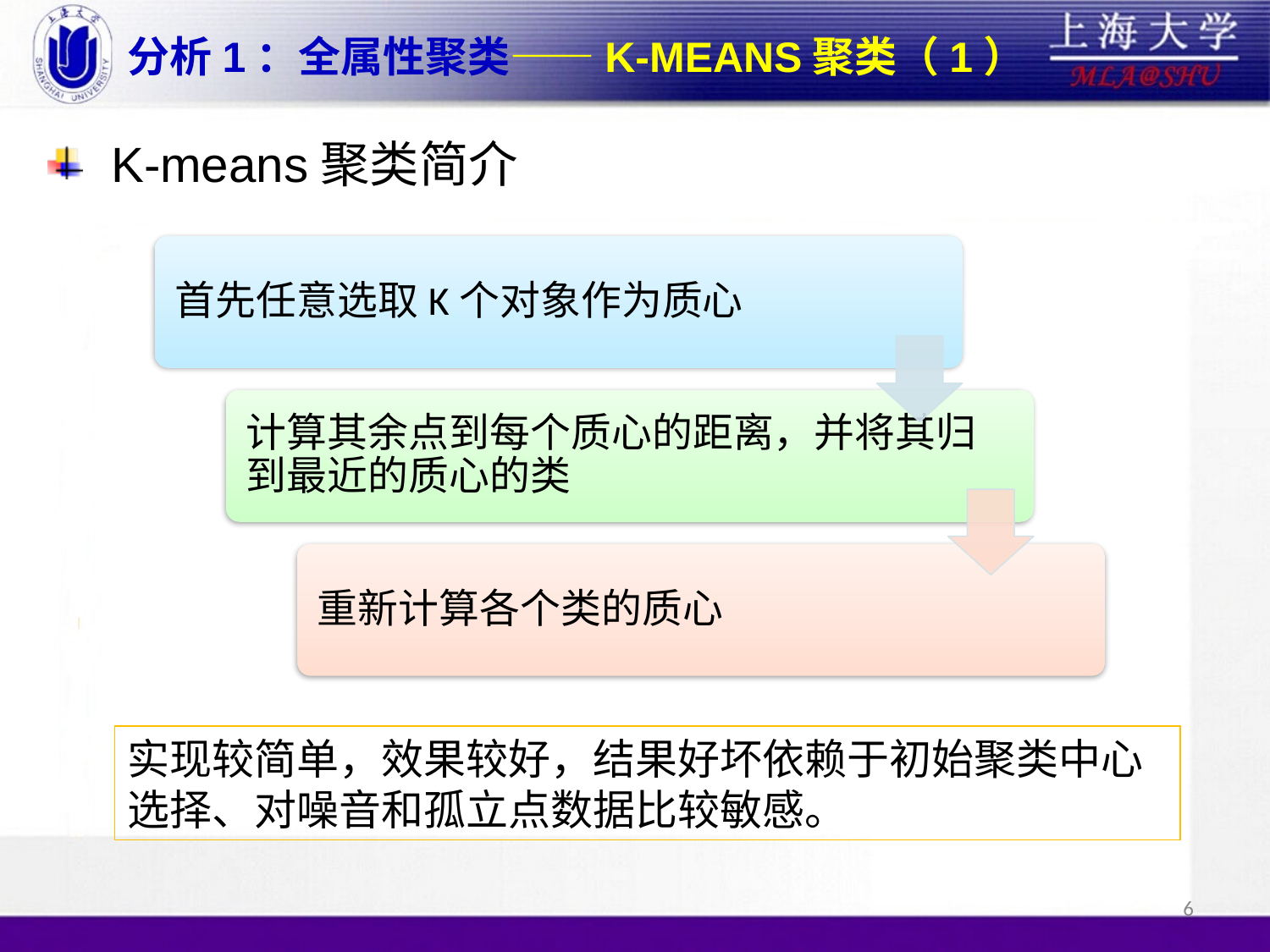

# 分析1：全属性聚类——K-means聚类（1）
K-means聚类简介
首先任意选取K个对象作为质心
计算其余点到每个质心的距离，并将其归到最近的质心的类
重新计算各个类的质心

实现较简单，效果较好，结果好坏依赖于初始聚类中心选择、对噪音和孤立点数据比较敏感。
6